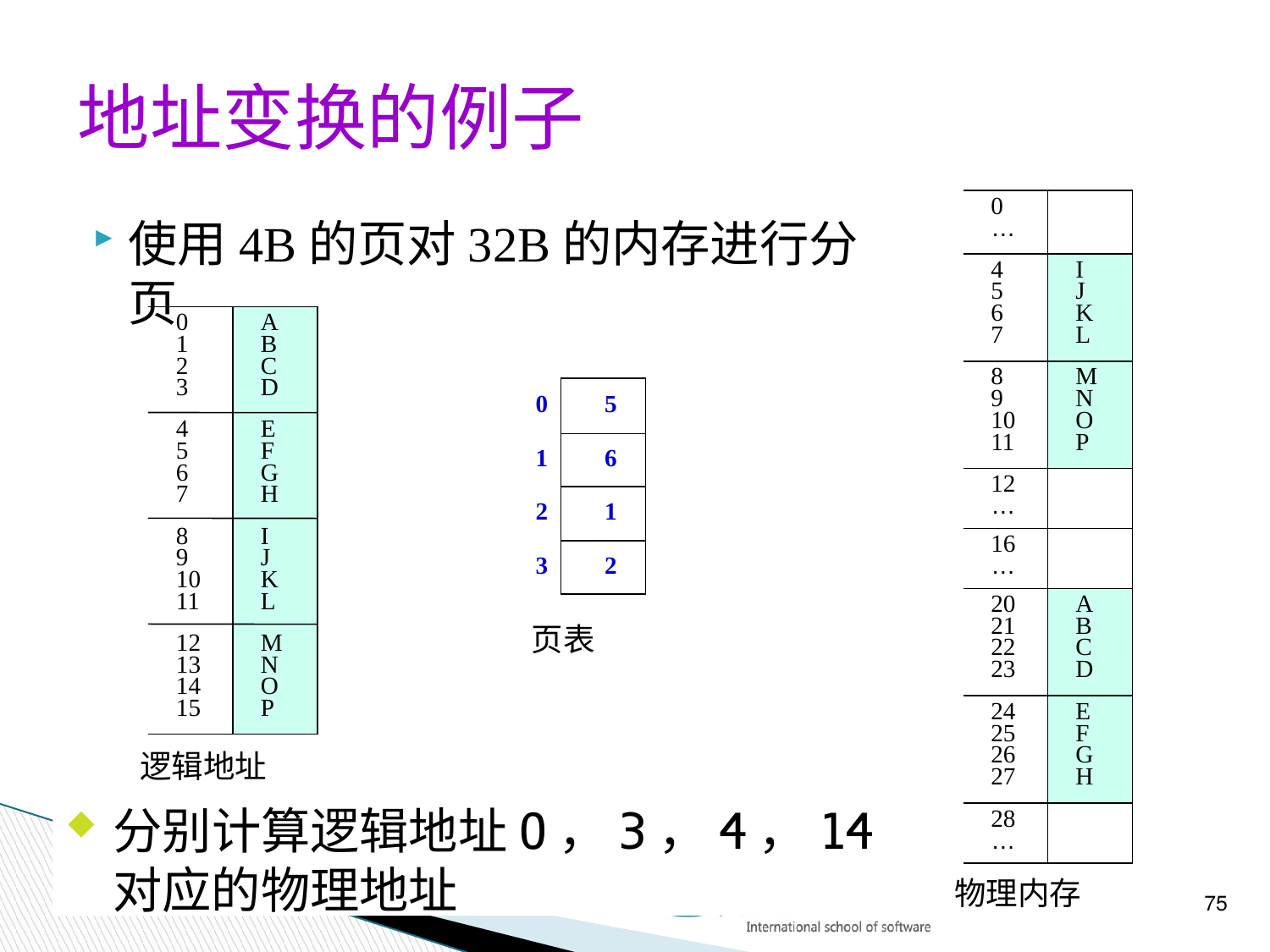

# 地址变换的例子
| 0 … |  |
| --- | --- |
| 4 5 6 7 | I J K L |
| 8 9 10 11 | M N O P |
| 12 … |  |
| 16 … |  |
| 20 21 22 23 | A B C D |
| 24 25 26 27 | E F G H |
| 28 … |  |
使用4B的页对32B的内存进行分页
| 0 1 2 3 | A B C D |
| --- | --- |
| 4 5 6 7 | E F G H |
| 8 9 10 11 | I J K L |
| 12 13 14 15 | M N O P |
| 0 | 5 |
| --- | --- |
| 1 | 6 |
| 2 | 1 |
| 3 | 2 |

页表
逻辑地址
分别计算逻辑地址0，3，4，14对应的物理地址
物理内存